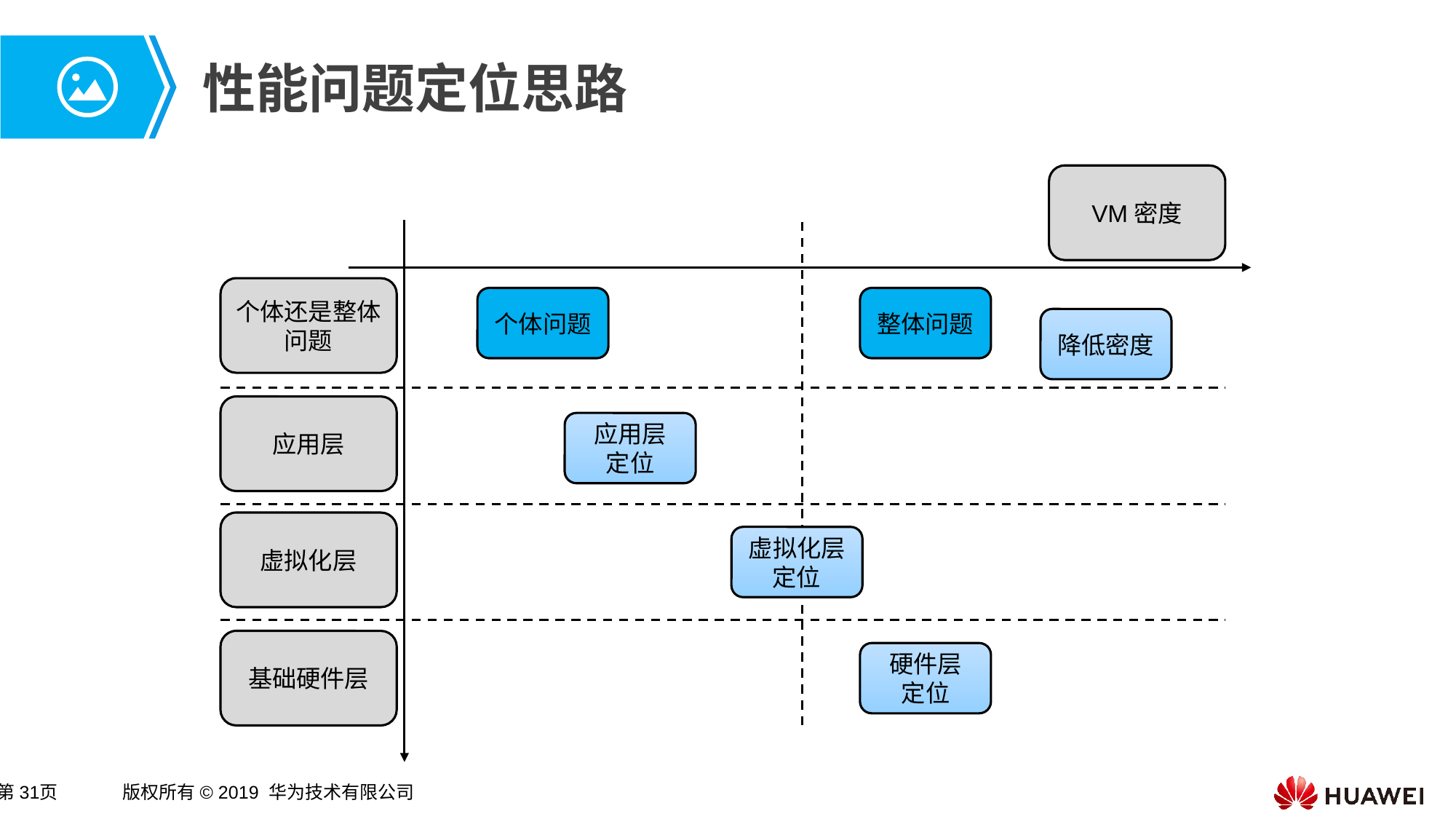

# 性能问题定位思路
VM密度
个体还是整体问题
个体问题
整体问题
降低密度
应用层
应用层
定位
虚拟化层
虚拟化层定位
基础硬件层
硬件层
定位